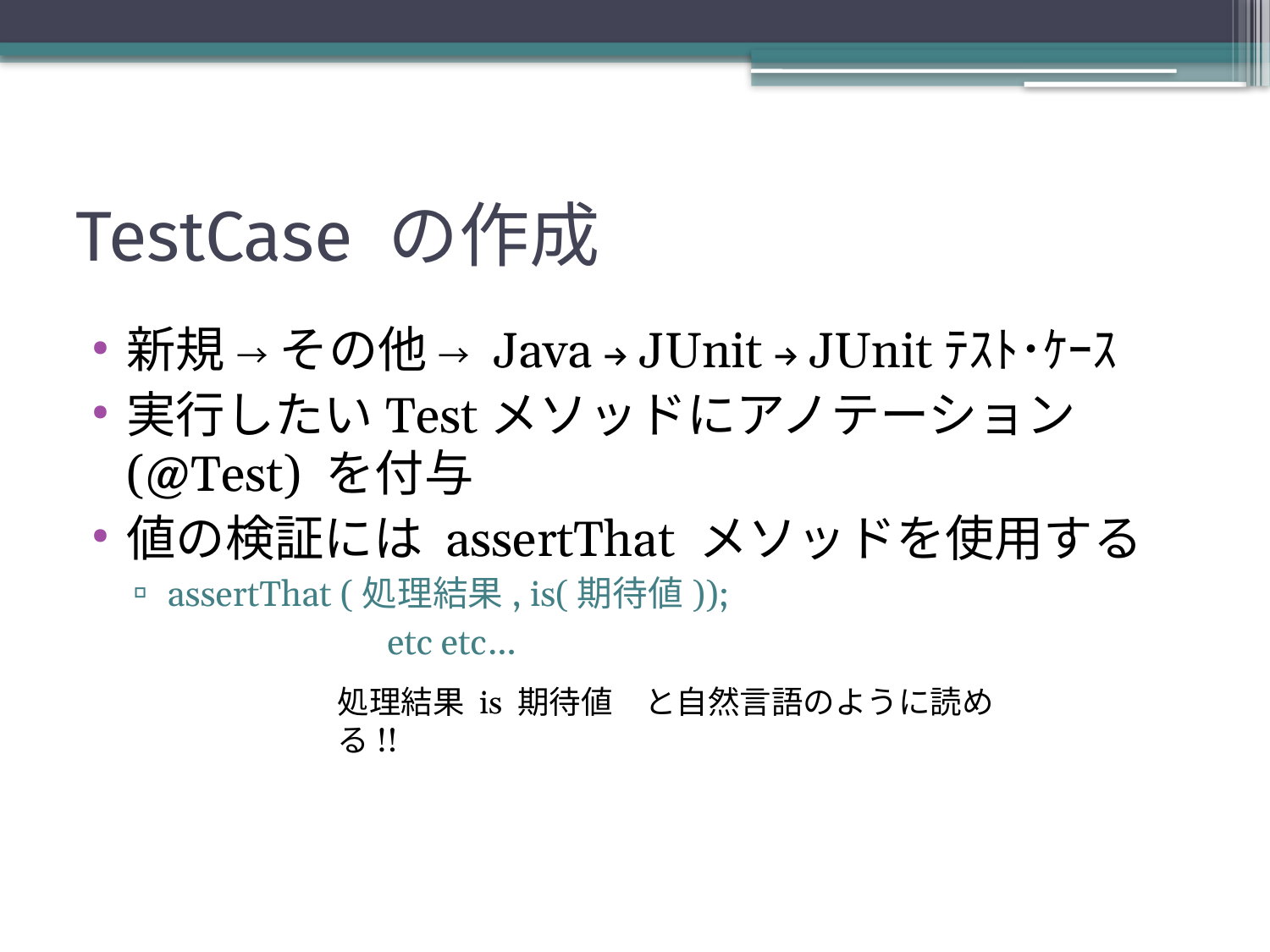

# TestCase の作成
新規 → その他 → Java → JUnit → JUnitﾃｽﾄ･ｹｰｽ
実行したいTestメソッドにアノテーション(@Test) を付与
値の検証には assertThat メソッドを使用する
assertThat (処理結果, is(期待値));
		etc etc…

処理結果 is 期待値　と自然言語のように読める!!